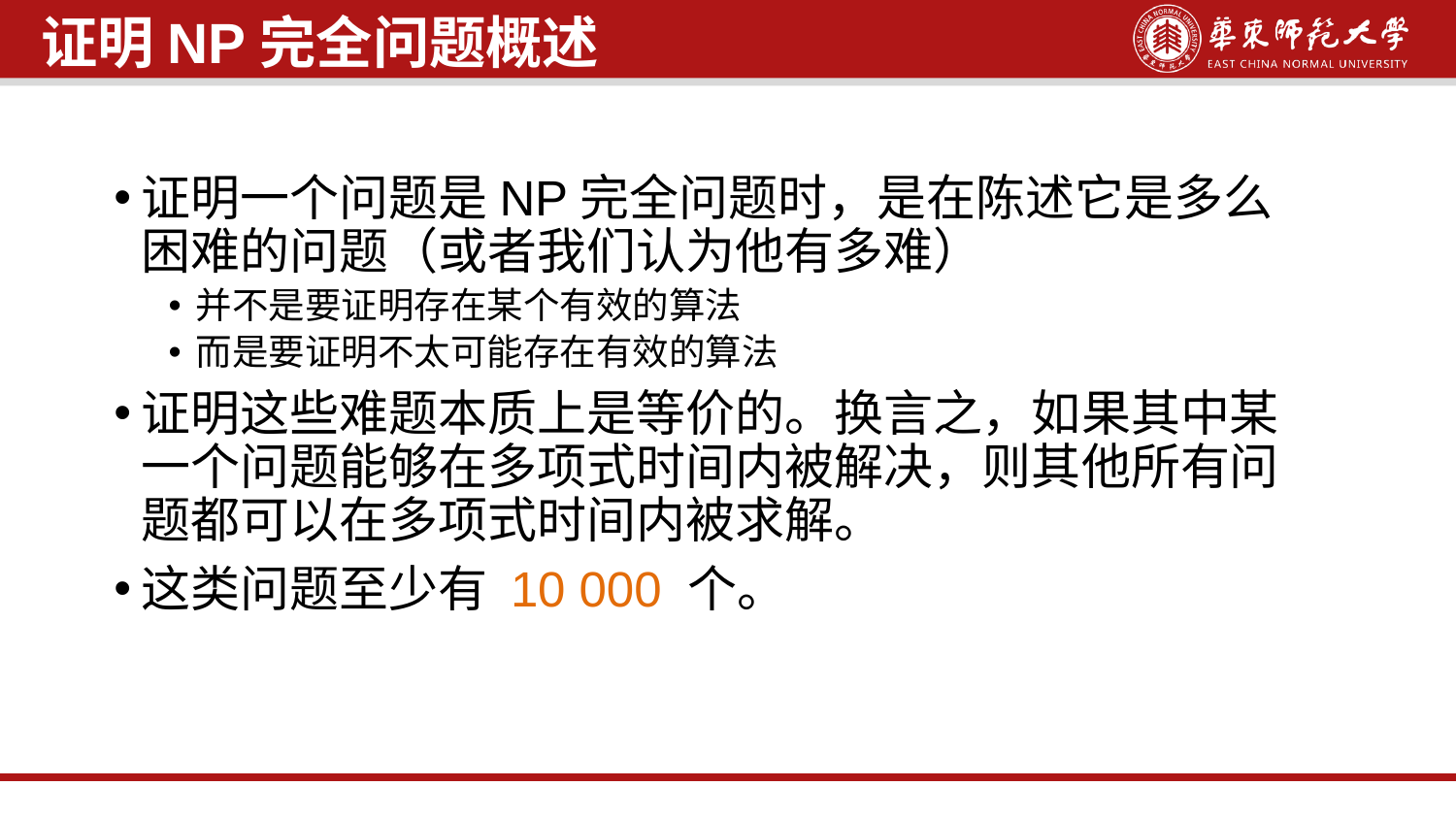

证明NP完全问题概述
证明一个问题是NP完全问题时，是在陈述它是多么困难的问题（或者我们认为他有多难）
并不是要证明存在某个有效的算法
而是要证明不太可能存在有效的算法
证明这些难题本质上是等价的。换言之，如果其中某一个问题能够在多项式时间内被解决，则其他所有问题都可以在多项式时间内被求解。
这类问题至少有 10 000 个。